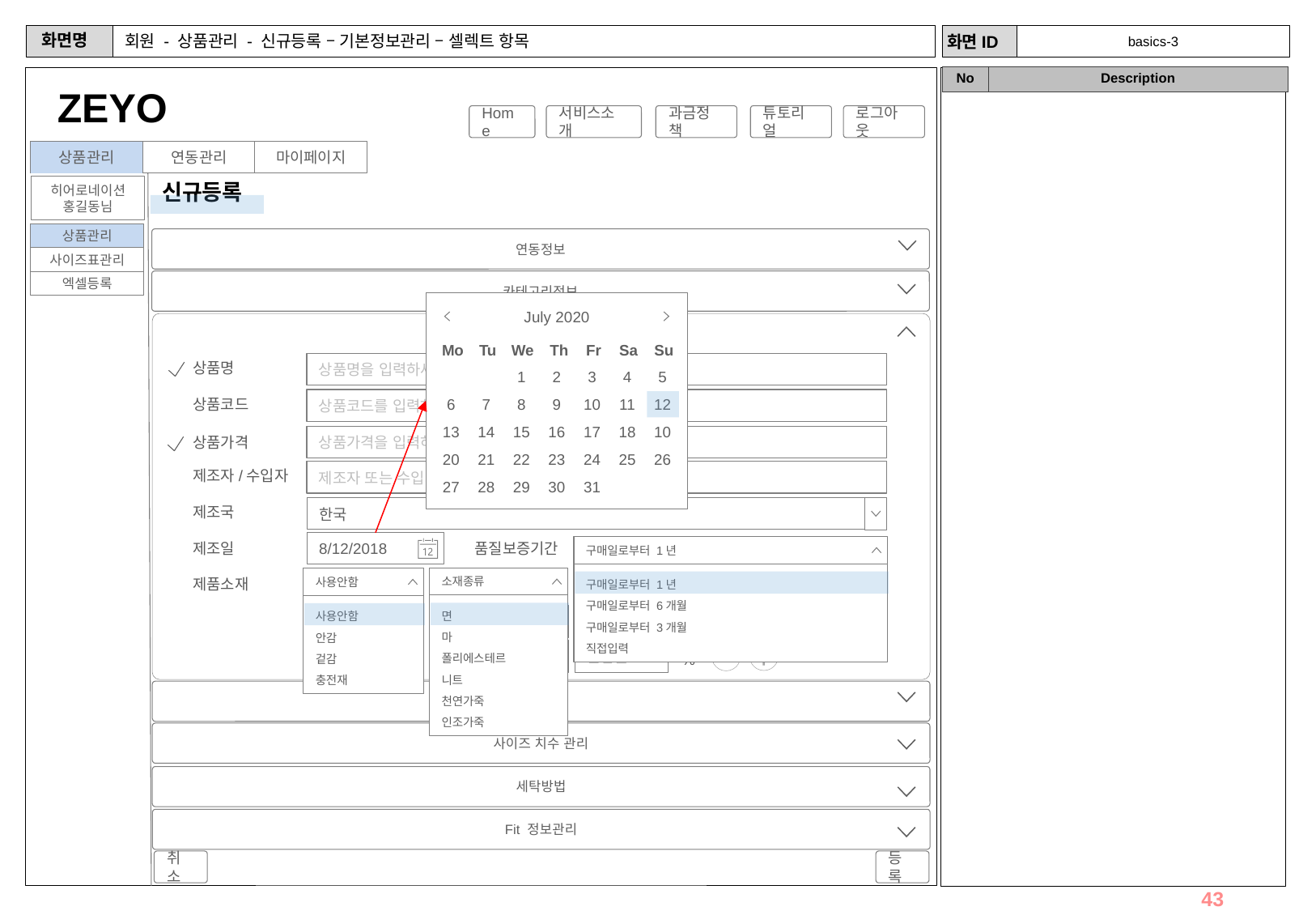

# 회원 - 상품관리 - 신규등록 – 기본정보관리 – 셀렉트 항목
basics-3
ZEYO
Home
서비스소개
과금정책
튜토리얼
로그아웃
상품관리
연동관리
마이페이지
신규등록

히어로네이션
홍길동님
상품관리
연동정보

사이즈표관리
카테고리정보
엑셀등록

July 2020

Mo
Tu
We
Th
Fr
Sa
Su
1
2
3
4
5
6
7
8
9
10
11
12
13
14
15
16
17
18
10
20
21
22
23
24
25
26
27
28
29
30
31

기본정보관리

상품명
상품명을 입력하세요

상품코드
상품코드를 입력하세요
상품가격을 입력하세요.
상품가격

제조자/수입자
제조자 또는 수입자를 입력하세요
제조국
한국

8/12/2018

제조일
품질보증기간
구매일로부터 1년

구매일로부터 1년
구매일로부터 6개월
구매일로부터 3개월
직접입력

+

소재종류

면
마
폴리에스테르
니트
천연가죽
인조가죽

사용안함

사용안함
안감
겉감
충전재

85
제품소재
%
+

-

사용안함

폴리에스테르

15
%
+

-

안감

소재 종류

혼합율
%
옵션관리

사이즈 치수 관리

세탁방법

Fit 정보관리

취소
등록
43